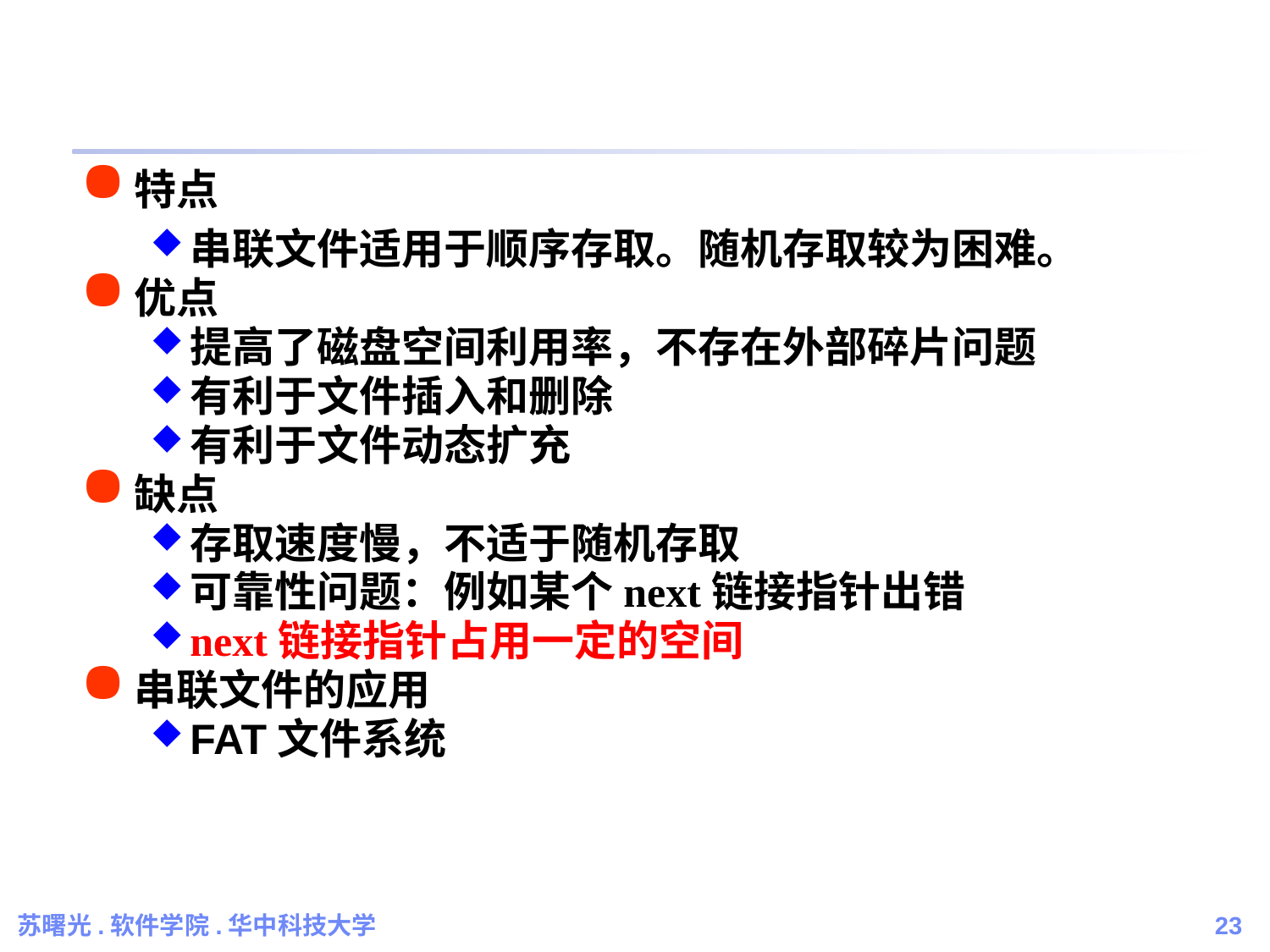

#
特点
串联文件适用于顺序存取。随机存取较为困难。
优点
提高了磁盘空间利用率，不存在外部碎片问题
有利于文件插入和删除
有利于文件动态扩充
缺点
存取速度慢，不适于随机存取
可靠性问题：例如某个next链接指针出错
next链接指针占用一定的空间
串联文件的应用
FAT文件系统
苏曙光.软件学院.华中科技大学
23